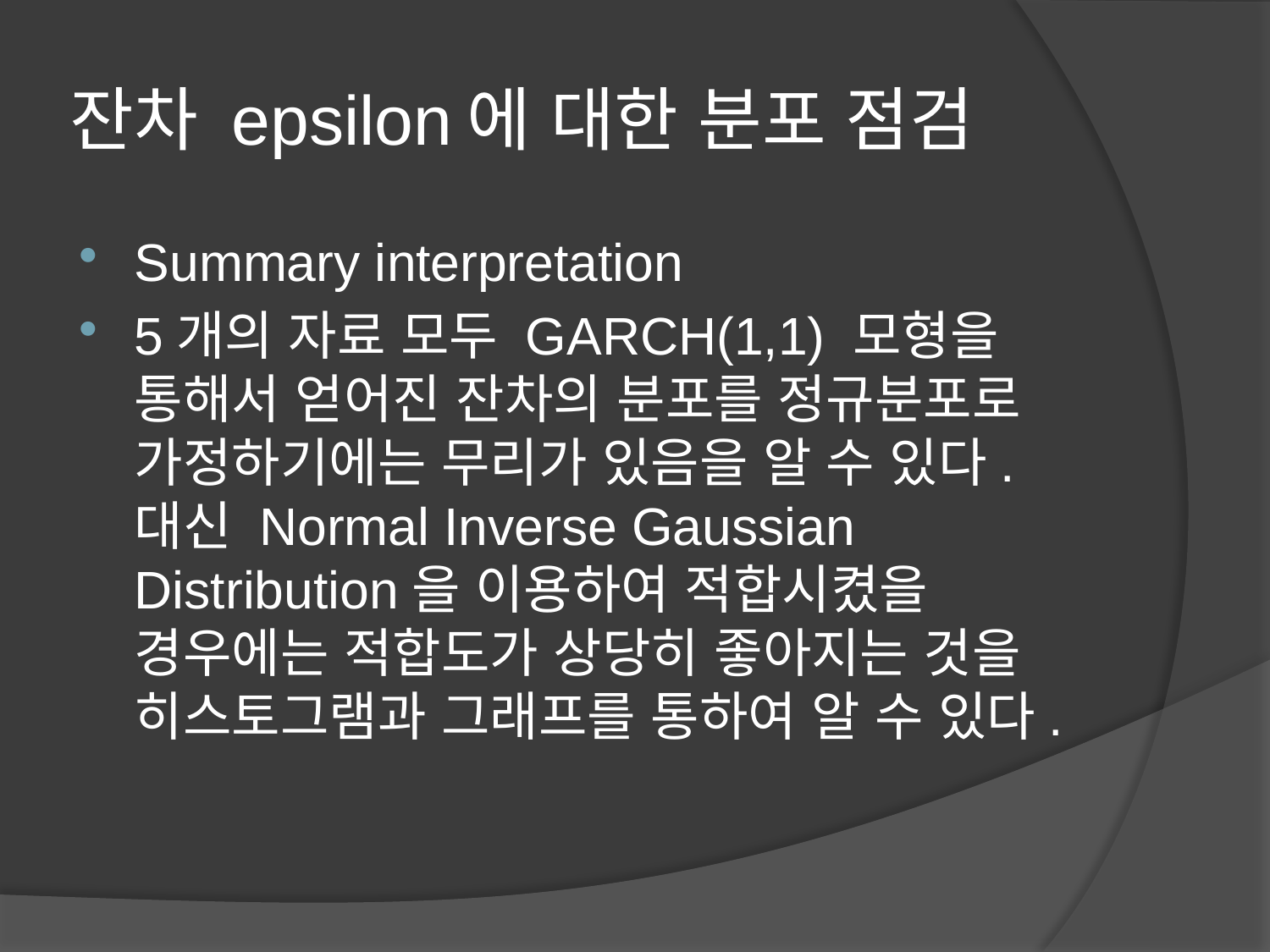

# 잔차 epsilon에 대한 분포 점검
Summary interpretation
5개의 자료 모두 GARCH(1,1) 모형을 통해서 얻어진 잔차의 분포를 정규분포로 가정하기에는 무리가 있음을 알 수 있다. 대신 Normal Inverse Gaussian Distribution을 이용하여 적합시켰을 경우에는 적합도가 상당히 좋아지는 것을 히스토그램과 그래프를 통하여 알 수 있다.